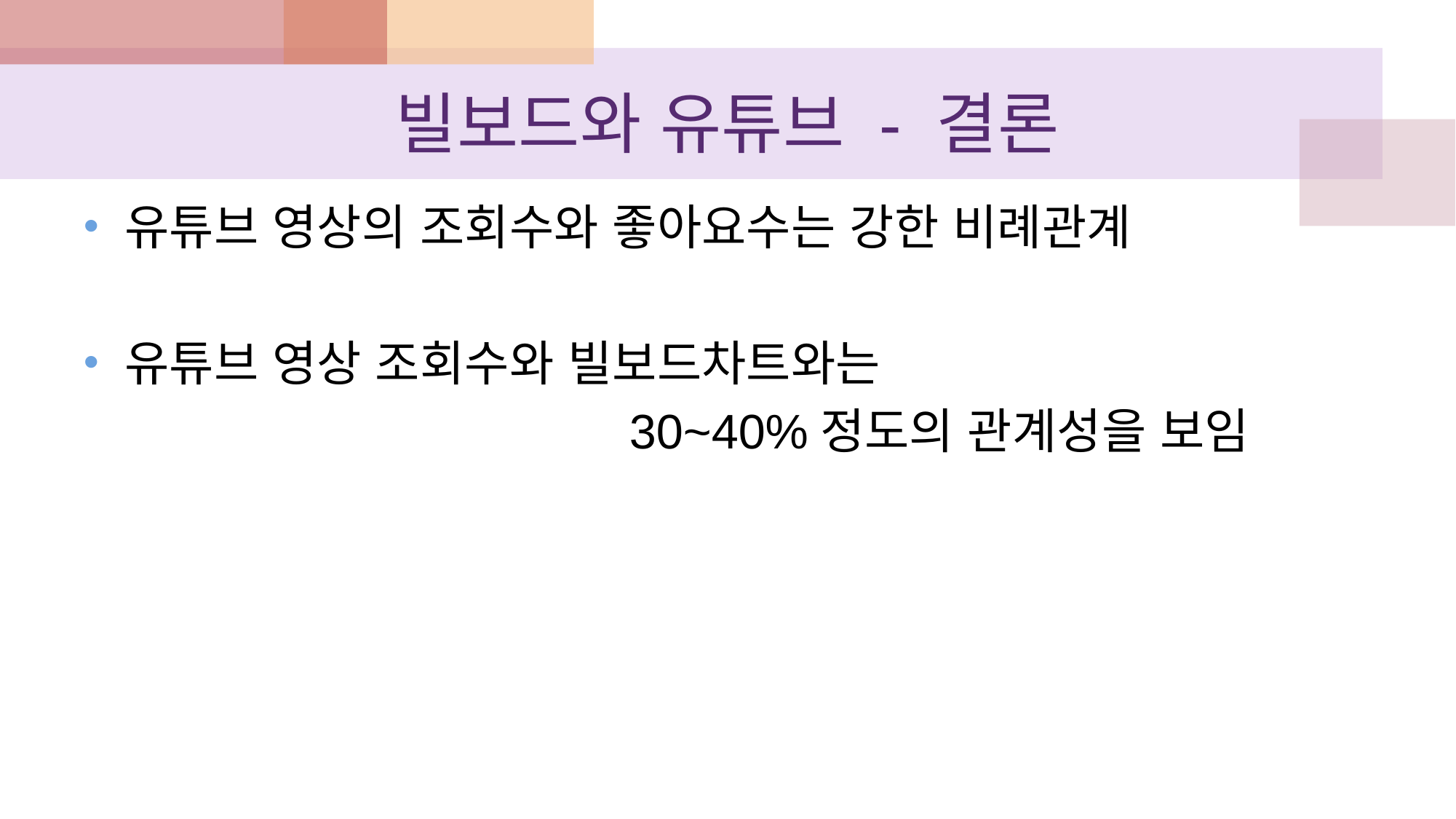

# 빌보드와 유튜브 - 결론
유튜브 영상의 조회수와 좋아요수는 강한 비례관계

유튜브 영상 조회수와 빌보드차트와는
					30~40%정도의 관계성을 보임